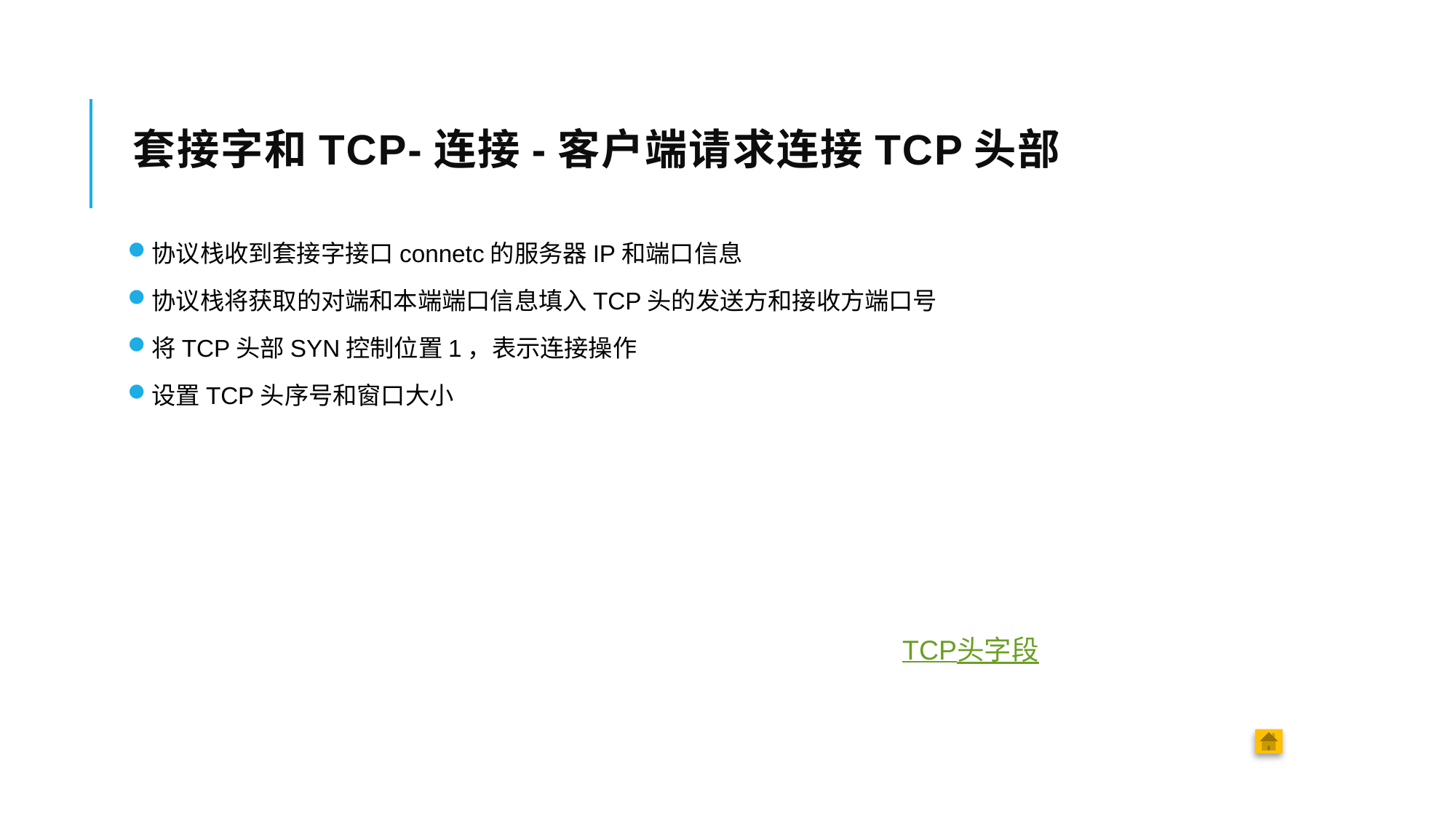

# 套接字和TCP-连接-客户端请求连接TCP头部
协议栈收到套接字接口connetc的服务器IP和端口信息
协议栈将获取的对端和本端端口信息填入TCP头的发送方和接收方端口号
将TCP头部SYN控制位置1，表示连接操作
设置TCP头序号和窗口大小

TCP头字段